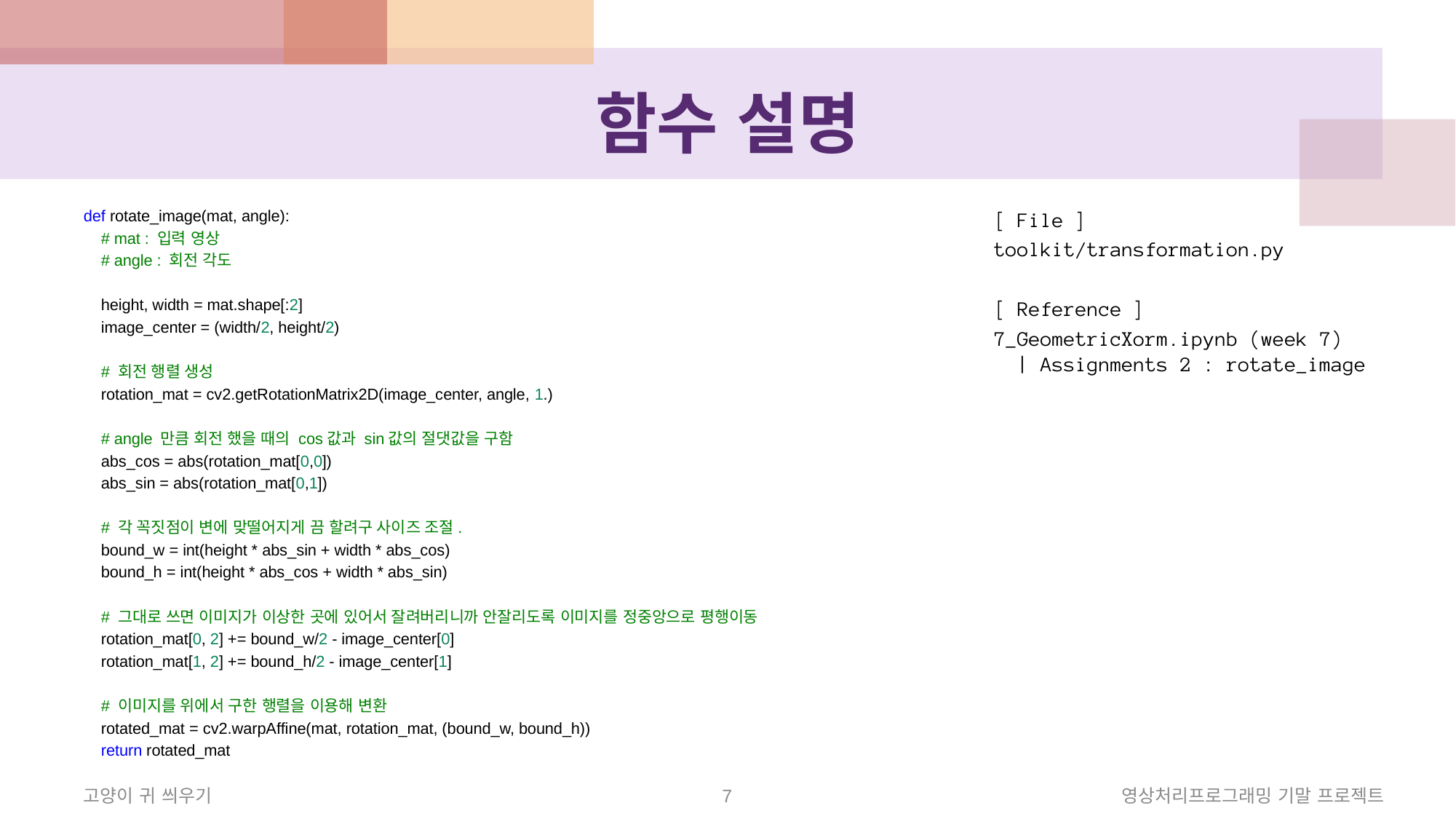

# 함수 설명
def rotate_image(mat, angle):
    # mat : 입력 영상
    # angle : 회전 각도

    height, width = mat.shape[:2]
    image_center = (width/2, height/2)

    # 회전 행렬 생성
    rotation_mat = cv2.getRotationMatrix2D(image_center, angle, 1.)

    # angle 만큼 회전 했을 때의 cos값과 sin값의 절댓값을 구함
    abs_cos = abs(rotation_mat[0,0])
    abs_sin = abs(rotation_mat[0,1])

    # 각 꼭짓점이 변에 맞떨어지게 끔 할려구 사이즈 조절.
    bound_w = int(height * abs_sin + width * abs_cos)
    bound_h = int(height * abs_cos + width * abs_sin)

    # 그대로 쓰면 이미지가 이상한 곳에 있어서 잘려버리니까 안잘리도록 이미지를 정중앙으로 평행이동
    rotation_mat[0, 2] += bound_w/2 - image_center[0]
    rotation_mat[1, 2] += bound_h/2 - image_center[1]

    # 이미지를 위에서 구한 행렬을 이용해 변환
    rotated_mat = cv2.warpAffine(mat, rotation_mat, (bound_w, bound_h))
    return rotated_mat
[ File ]
toolkit/transformation.py

[ Reference ]
7_GeometricXorm.ipynb (week 7)
  | Assignments 2 : rotate_image
고양이 귀 씌우기
7
영상처리프로그래밍 기말 프로젝트